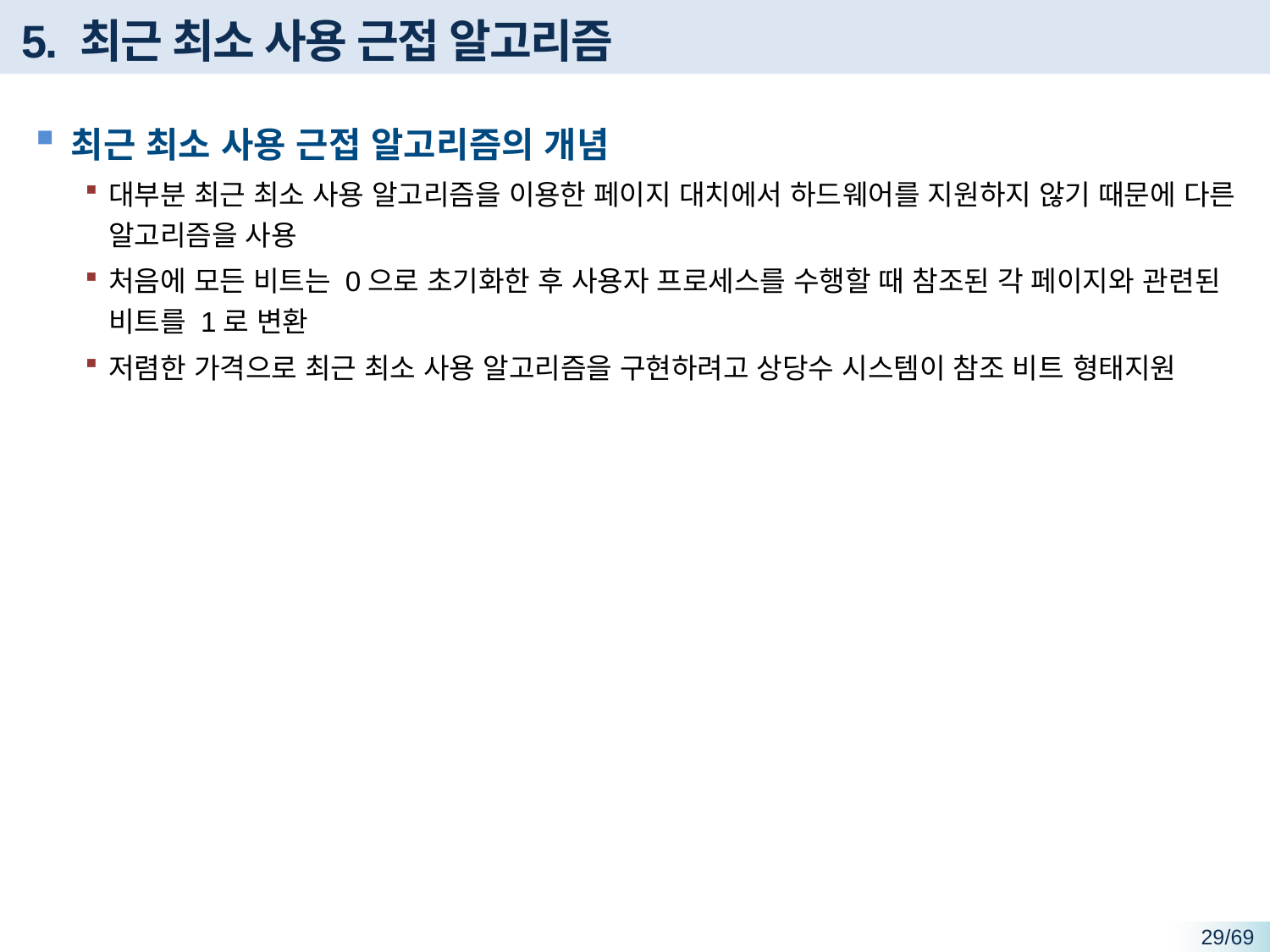

# 5. 최근 최소 사용 근접 알고리즘
최근 최소 사용 근접 알고리즘의 개념
대부분 최근 최소 사용 알고리즘을 이용한 페이지 대치에서 하드웨어를 지원하지 않기 때문에 다른 알고리즘을 사용
처음에 모든 비트는 0으로 초기화한 후 사용자 프로세스를 수행할 때 참조된 각 페이지와 관련된 비트를 1로 변환
저렴한 가격으로 최근 최소 사용 알고리즘을 구현하려고 상당수 시스템이 참조 비트 형태지원